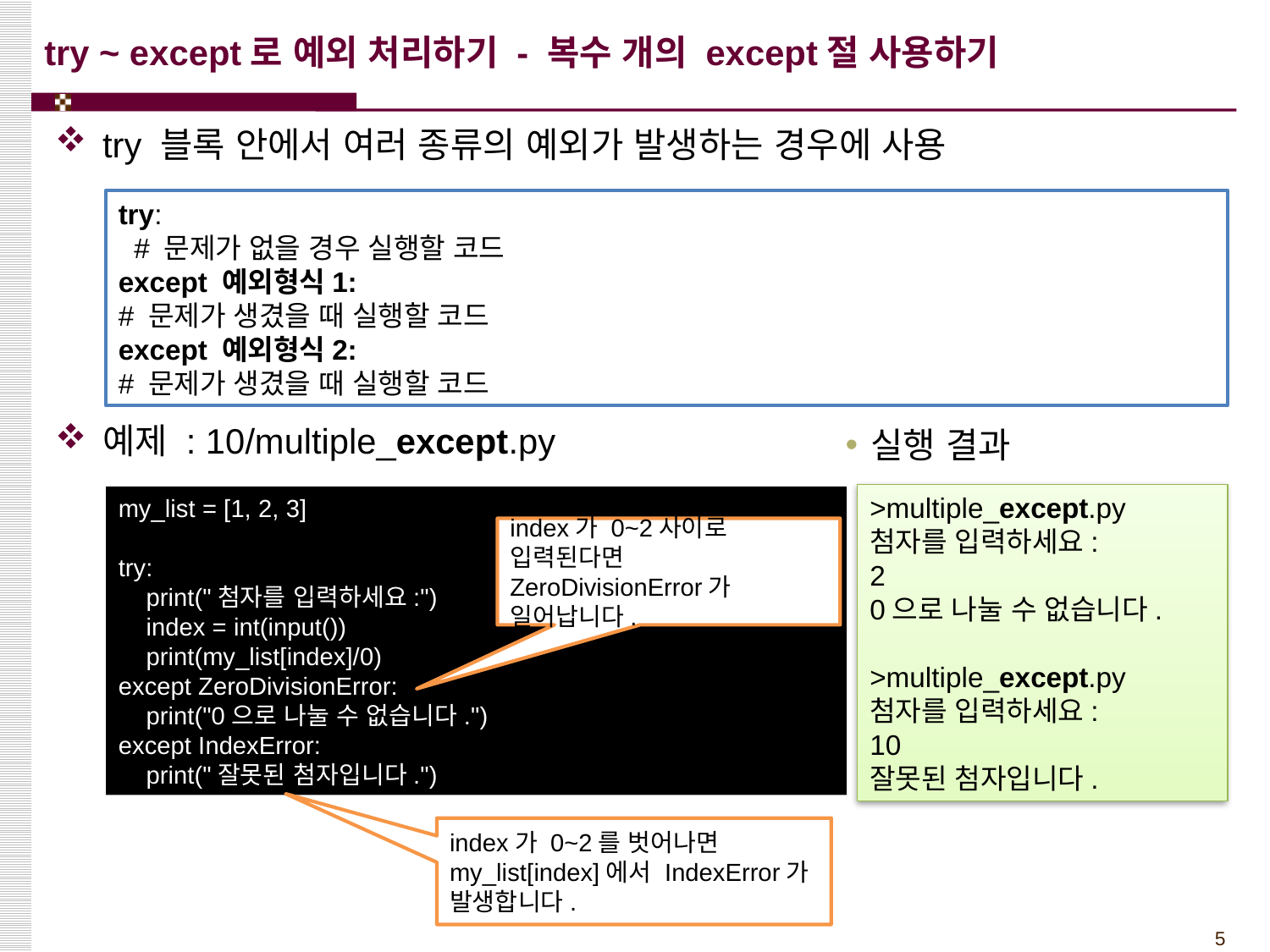

# try ~ except로 예외 처리하기 - 복수 개의 except절 사용하기
try 블록 안에서 여러 종류의 예외가 발생하는 경우에 사용

예제 : 10/multiple_except.py

try:
  # 문제가 없을 경우 실행할 코드
except 예외형식1:
# 문제가 생겼을 때 실행할 코드
except 예외형식2:
# 문제가 생겼을 때 실행할 코드
실행 결과

>multiple_except.py
첨자를 입력하세요:
2
0으로 나눌 수 없습니다.

>multiple_except.py
첨자를 입력하세요:
10
잘못된 첨자입니다.
my_list = [1, 2, 3]

try:
    print("첨자를 입력하세요:")
    index = int(input())
    print(my_list[index]/0)
except ZeroDivisionError:
    print("0으로 나눌 수 없습니다.")
except IndexError:
    print("잘못된 첨자입니다.")
index가 0~2사이로 입력된다면 ZeroDivisionError가 일어납니다.
index가 0~2를 벗어나면 my_list[index]에서 IndexError가 발생합니다.